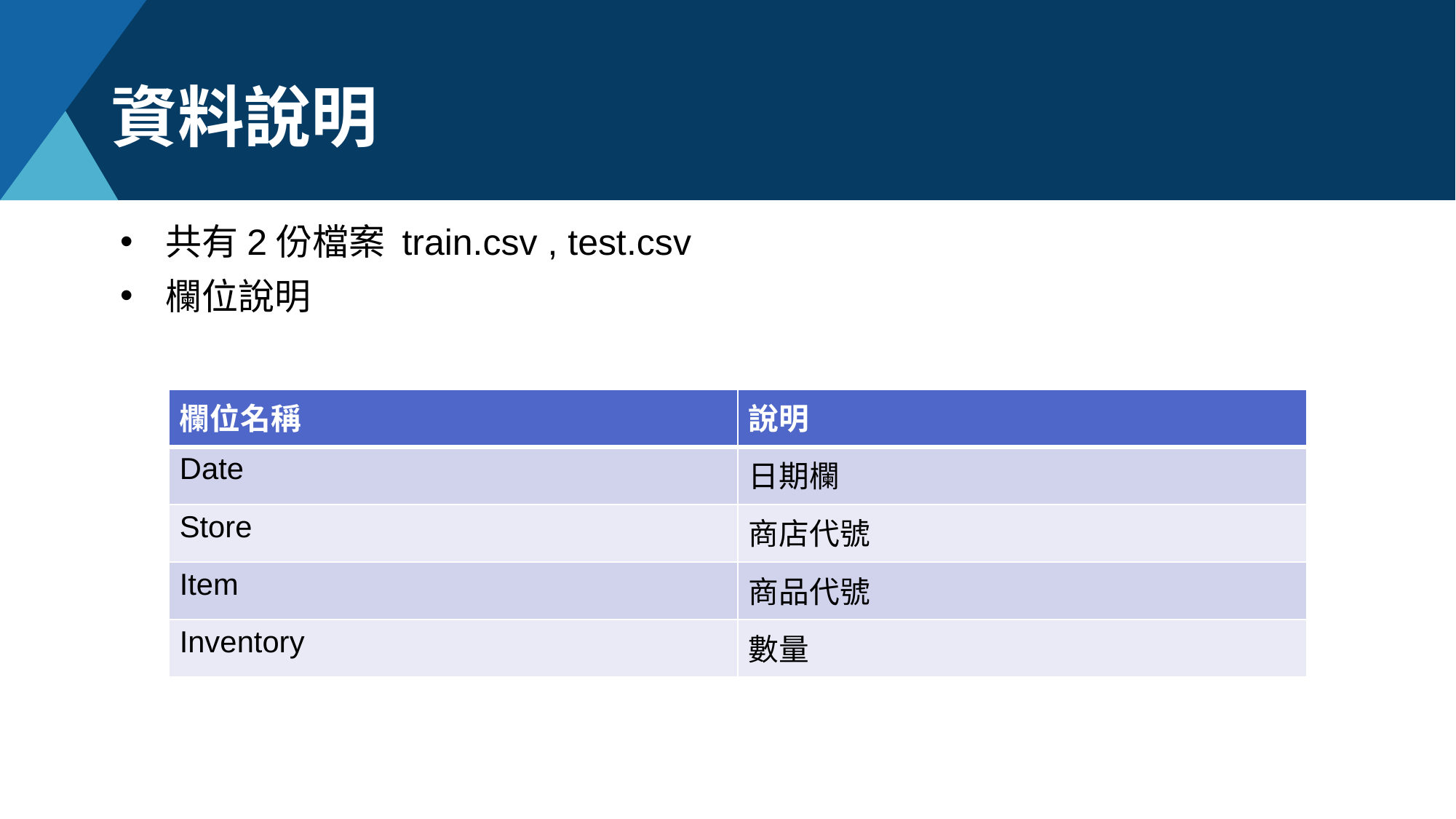

# 資料說明
共有2份檔案 train.csv , test.csv
欄位說明

| 欄位名稱 | 說明 |
| --- | --- |
| Date | 日期欄 |
| Store | 商店代號 |
| Item | 商品代號 |
| Inventory | 數量 |